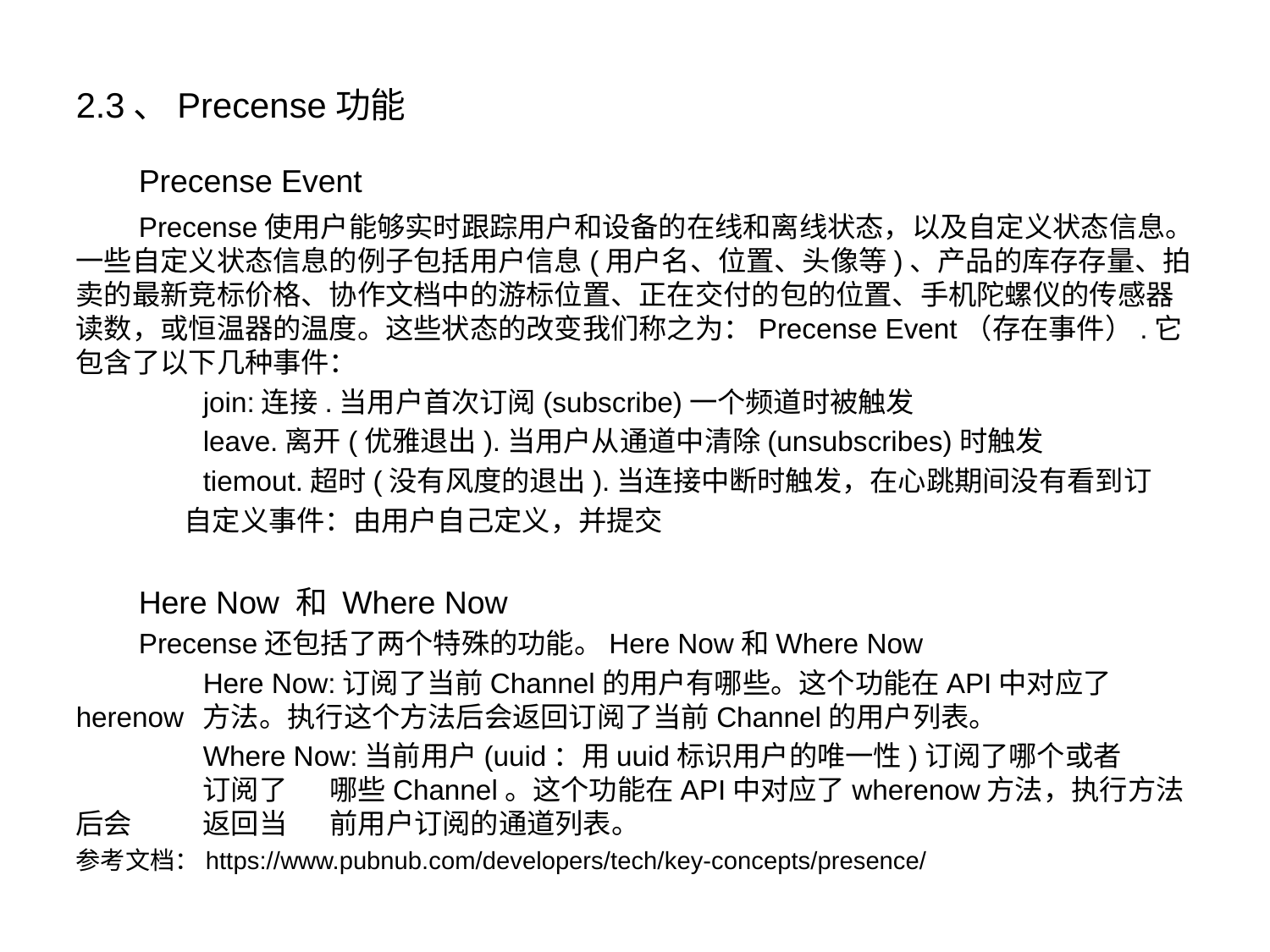

2.3、Precense功能
    Precense Event
        Precense使用户能够实时跟踪用户和设备的在线和离线状态，以及自定义状态信息。一些自定义状态信息的例子包括用户信息(用户名、位置、头像等)、产品的库存存量、拍卖的最新竞标价格、协作文档中的游标位置、正在交付的包的位置、手机陀螺仪的传感器读数，或恒温器的温度。这些状态的改变我们称之为：Precense Event（存在事件）.它包含了以下几种事件：
	join:连接.当用户首次订阅(subscribe)一个频道时被触发
leave.离开(优雅退出).当用户从通道中清除(unsubscribes)时触发
	tiemout.超时(没有风度的退出).当连接中断时触发，在心跳期间没有看到订
                自定义事件：由用户自己定义，并提交

        Here Now 和 Where Now
        Precense还包括了两个特殊的功能。Here Now和Where Now
	Here Now:订阅了当前Channel的用户有哪些。这个功能在API中对应了herenow	方法。执行这个方法后会返回订阅了当前Channel的用户列表。
 	Where Now:当前用户(uuid：用uuid标识用户的唯一性)订阅了哪个或者	订阅了	哪些Channel。这个功能在API中对应了wherenow方法，执行方法后会	返回当	前用户订阅的通道列表。
参考文档：https://www.pubnub.com/developers/tech/key-concepts/presence/